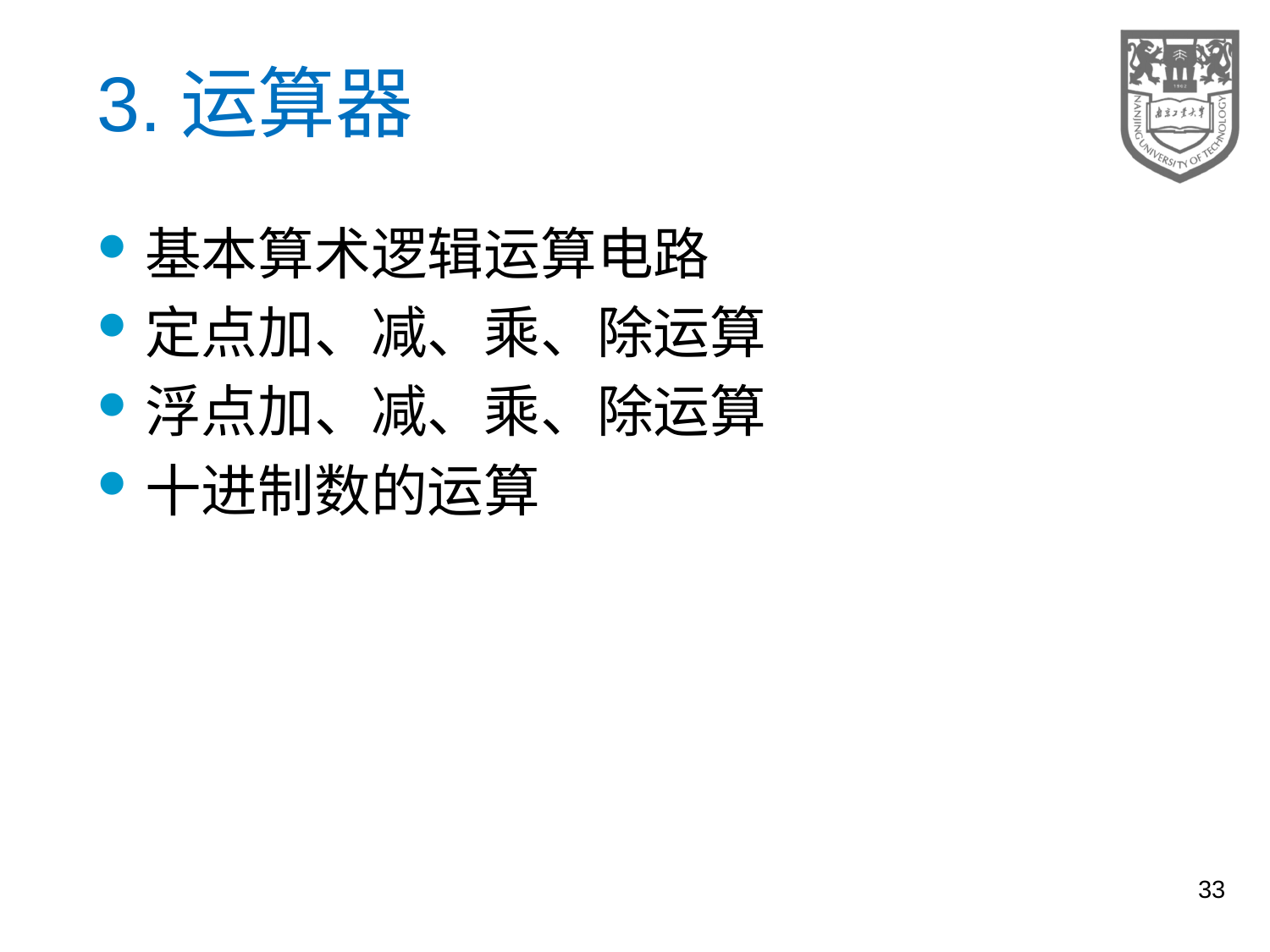

# 3.运算器
基本算术逻辑运算电路
定点加、减、乘、除运算
浮点加、减、乘、除运算
十进制数的运算
33